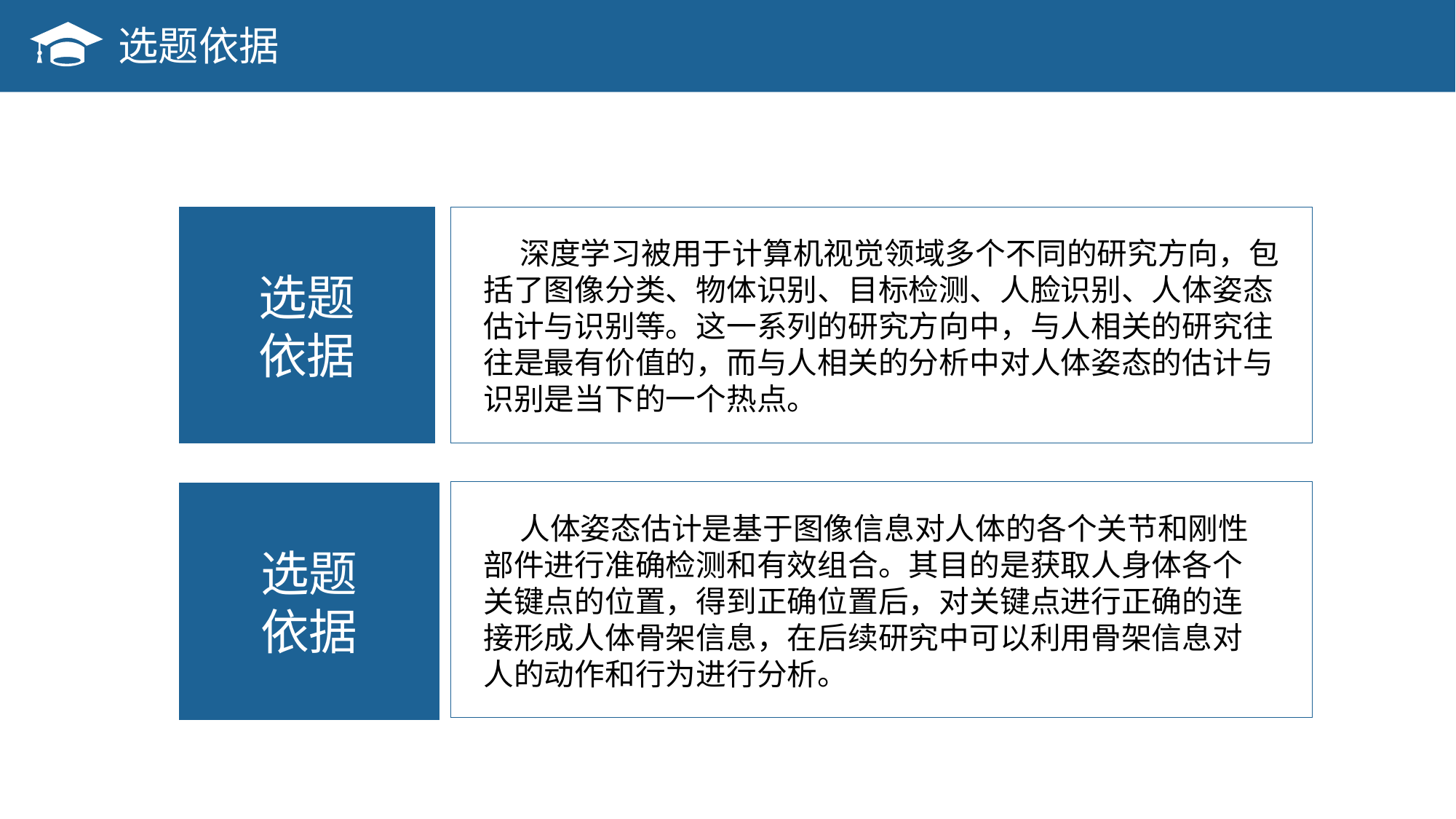

选题依据

选题
依据

深度学习被用于计算机视觉领域多个不同的研究方向，包括了图像分类、物体识别、目标检测、人脸识别、人体姿态估计与识别等。这一系列的研究方向中，与人相关的研究往往是最有价值的，而与人相关的分析中对人体姿态的估计与识别是当下的一个热点。

选题
依据
人体姿态估计是基于图像信息对人体的各个关节和刚性部件进行准确检测和有效组合。其目的是获取人身体各个关键点的位置，得到正确位置后，对关键点进行正确的连接形成人体骨架信息，在后续研究中可以利用骨架信息对人的动作和行为进行分析。